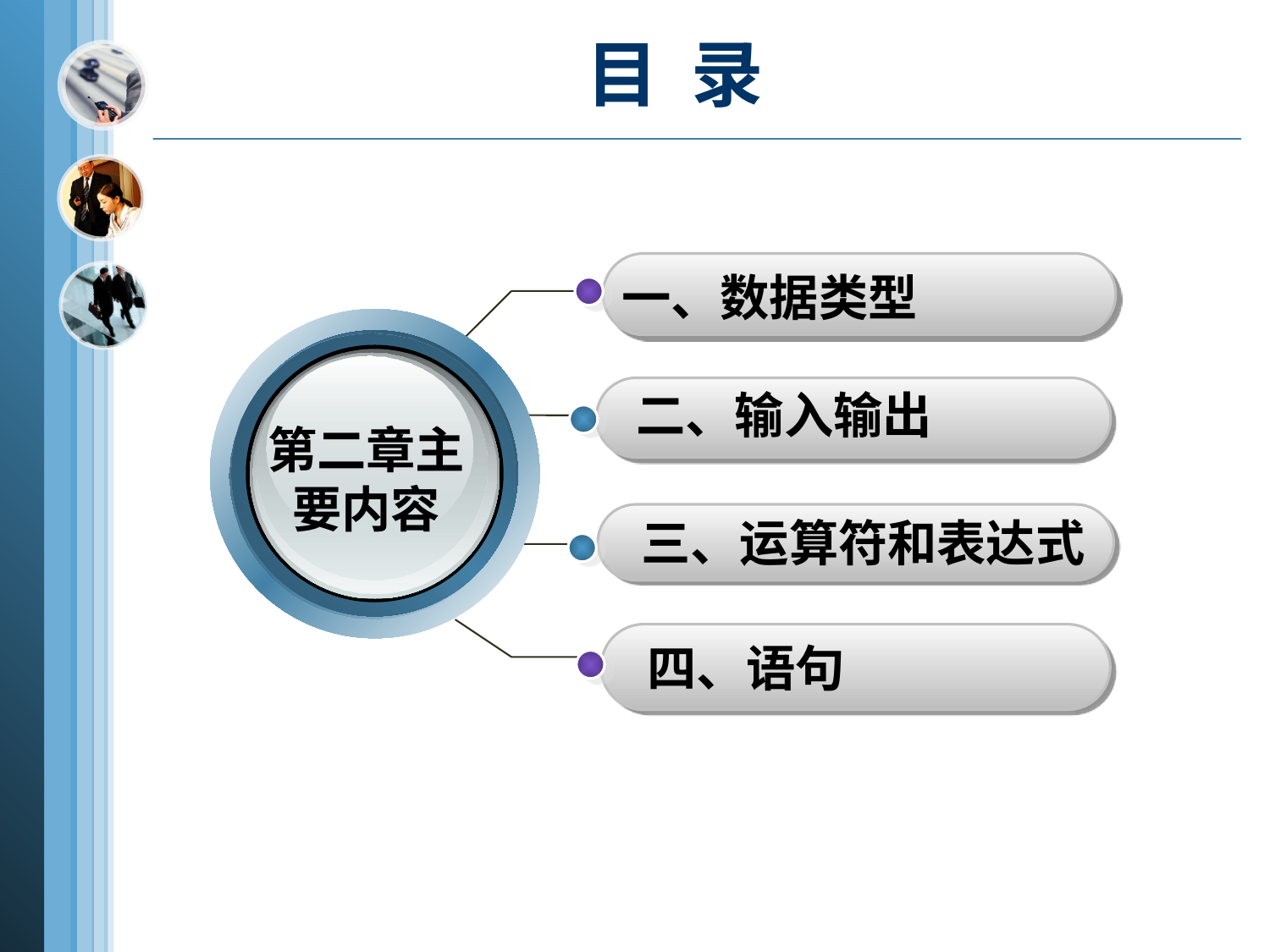

# 目  录

一、数据类型

第二章主要内容
二、输入输出

三、运算符和表达式

四、语句